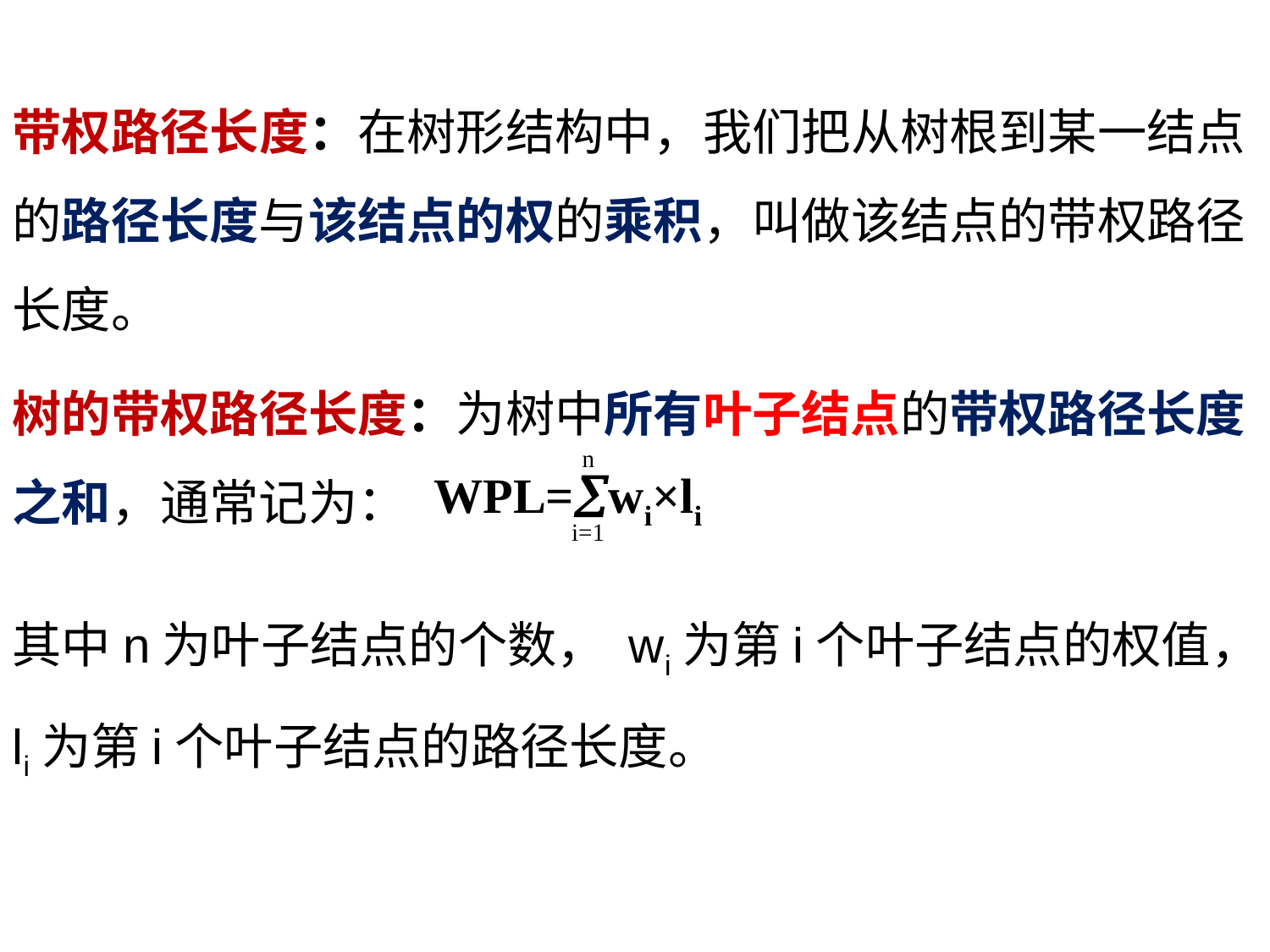

带权路径长度：在树形结构中，我们把从树根到某一结点的路径长度与该结点的权的乘积，叫做该结点的带权路径长度。
树的带权路径长度：为树中所有叶子结点的带权路径长度之和，通常记为：
n
WPL=∑wi×li
i=1
其中n为叶子结点的个数， wi为第i个叶子结点的权值，li为第i个叶子结点的路径长度。